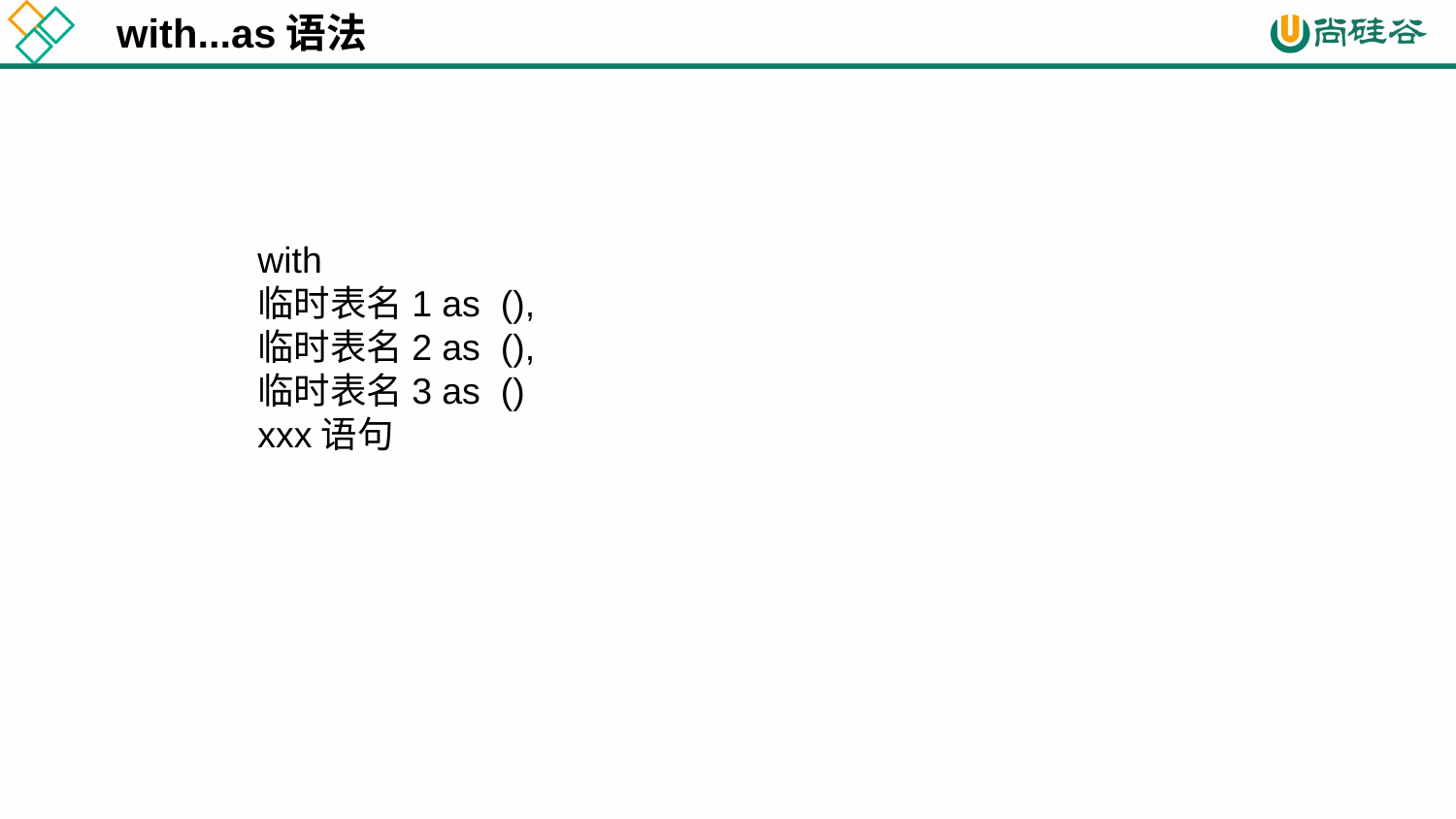

with...as语法
with
临时表名1 as  (),
临时表名2 as  (),
临时表名3 as  ()
xxx语句